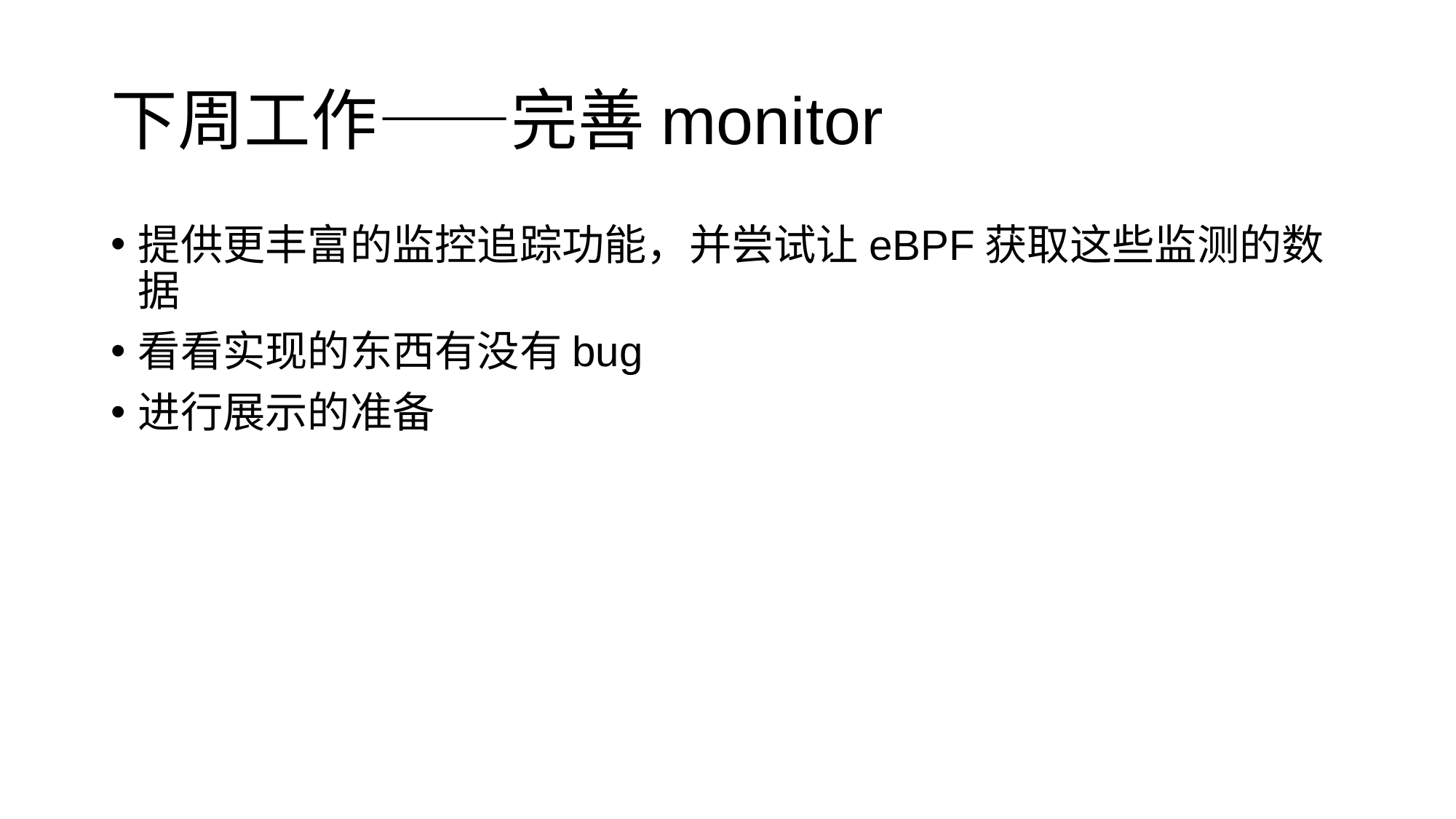

# 下周工作——完善monitor
提供更丰富的监控追踪功能，并尝试让eBPF获取这些监测的数据
看看实现的东西有没有bug
进行展示的准备